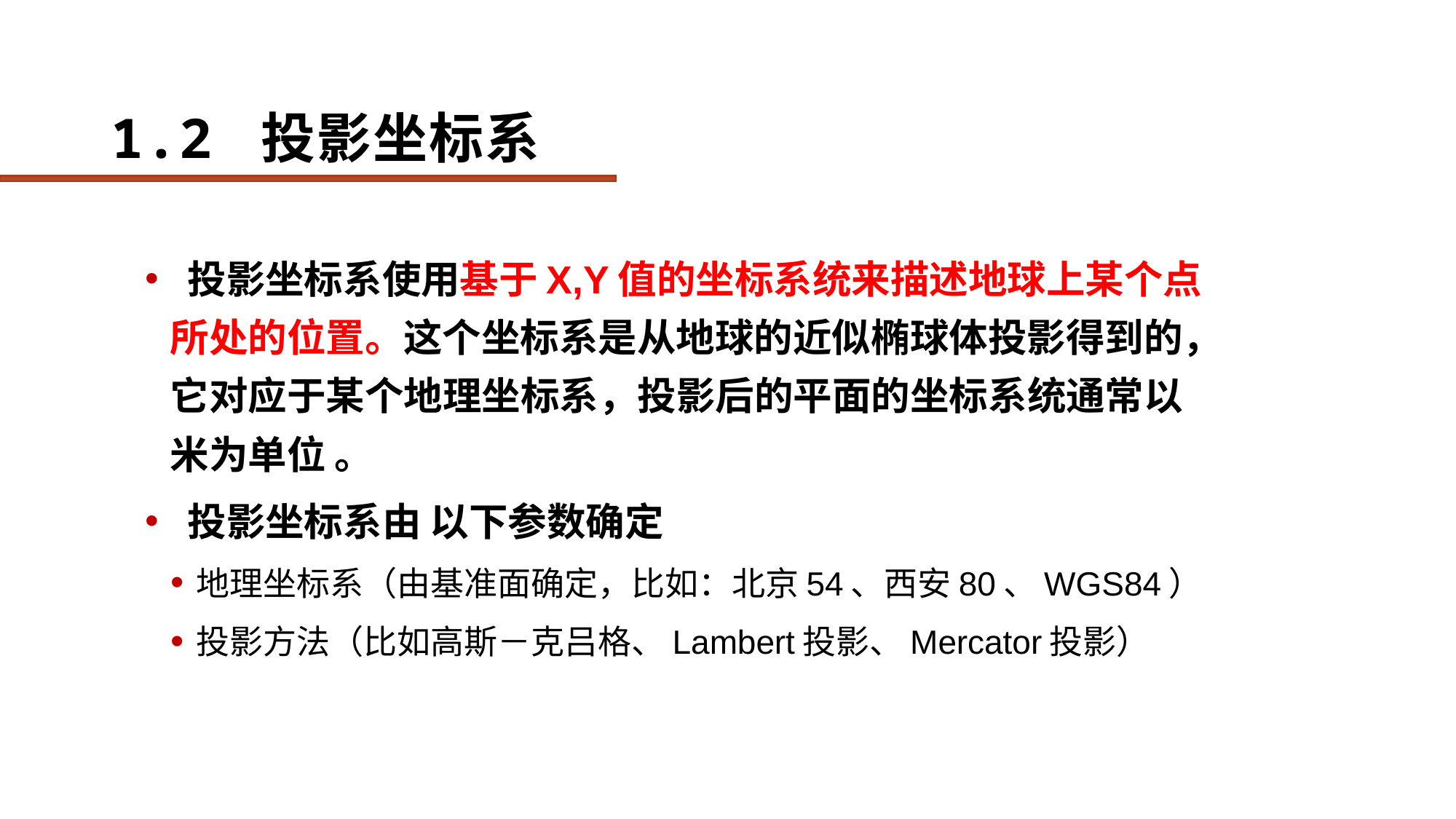

# 1.2 投影坐标系
 投影坐标系使用基于X,Y值的坐标系统来描述地球上某个点所处的位置。这个坐标系是从地球的近似椭球体投影得到的，它对应于某个地理坐标系，投影后的平面的坐标系统通常以米为单位 。
 投影坐标系由 以下参数确定
地理坐标系（由基准面确定，比如：北京54、西安80、WGS84）
投影方法（比如高斯－克吕格、Lambert投影、Mercator投影）